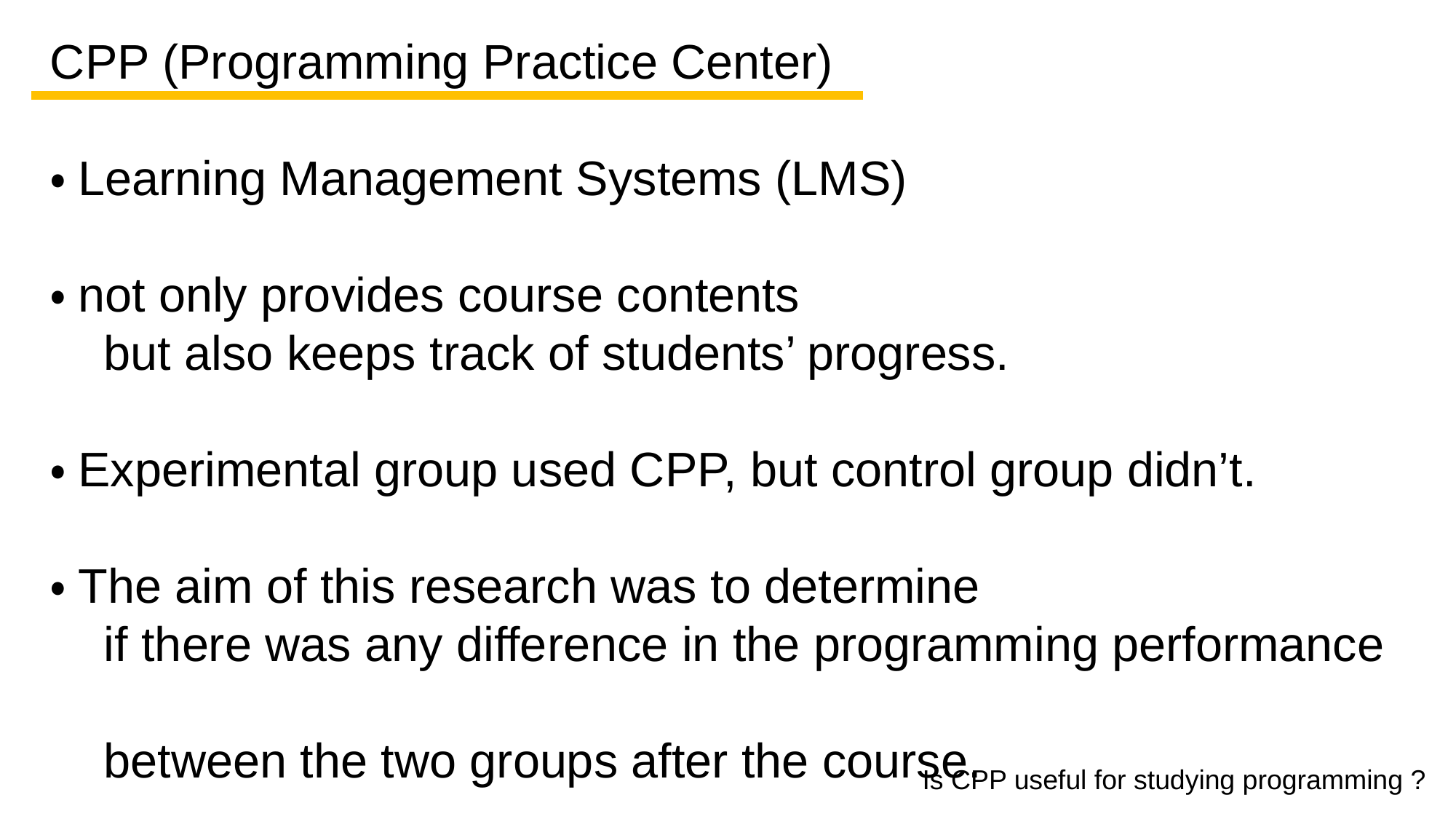

CPP (Programming Practice Center)

・Learning Management Systems (LMS)

・not only provides course contents
    but also keeps track of students’ progress.

・Experimental group used CPP, but control group didn’t.

・The aim of this research was to determine
    if there was any difference in the programming performance
    between the two groups after the course.

Is CPP useful for studying programming ?